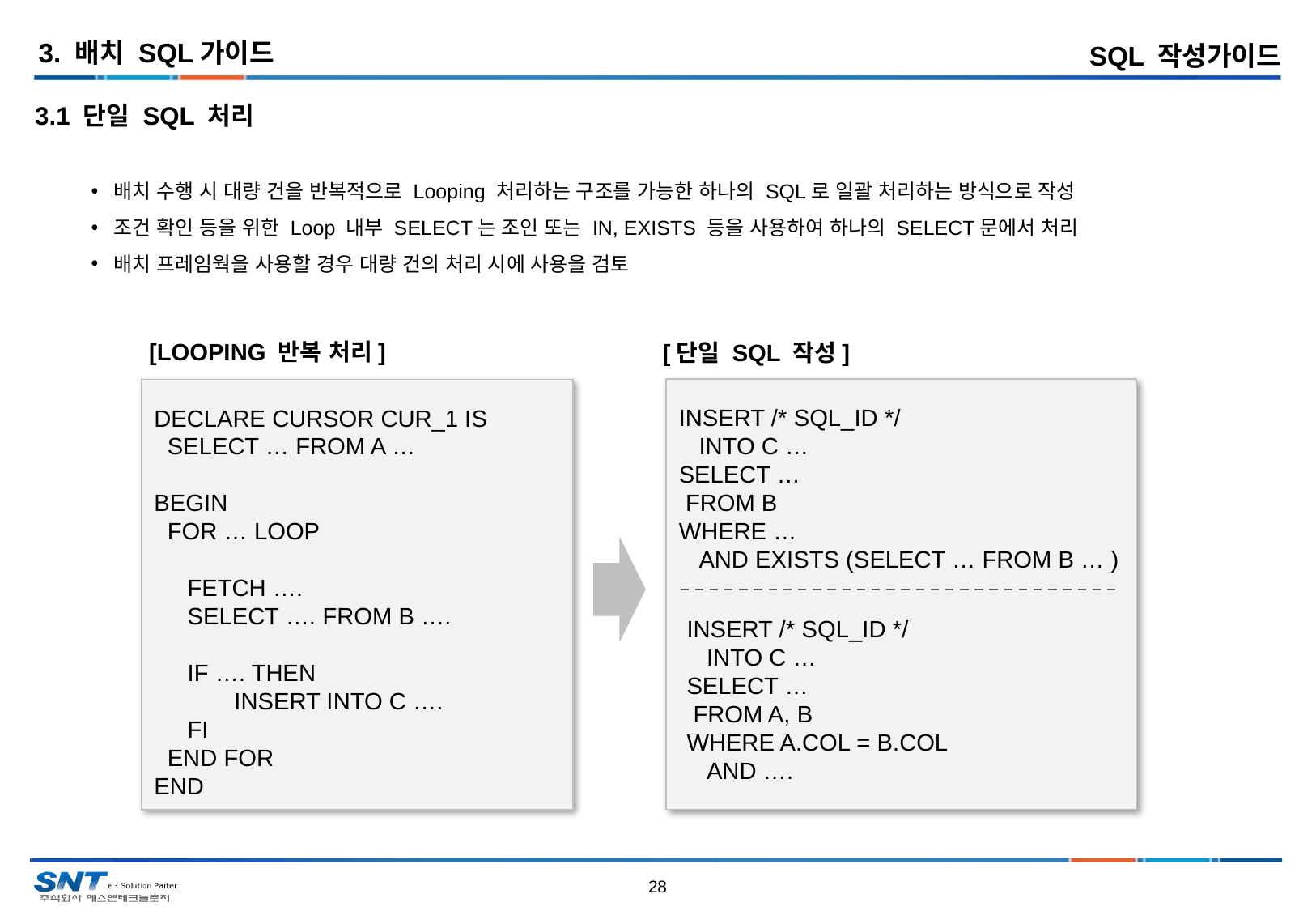

3. 배치 SQL가이드
SQL 작성가이드
3.1 단일 SQL 처리
배치 수행 시 대량 건을 반복적으로 Looping 처리하는 구조를 가능한 하나의 SQL로 일괄 처리하는 방식으로 작성
조건 확인 등을 위한 Loop 내부 SELECT는 조인 또는 IN, EXISTS 등을 사용하여 하나의 SELECT문에서 처리
배치 프레임웍을 사용할 경우 대량 건의 처리 시에 사용을 검토
[LOOPING 반복 처리]
[단일 SQL 작성]

INSERT /* SQL_ID */
   INTO C …
SELECT …
 FROM B
WHERE …
   AND EXISTS (SELECT … FROM B … )

DECLARE CURSOR CUR_1 IS
  SELECT … FROM A …

BEGIN
  FOR … LOOP

     FETCH ….
     SELECT …. FROM B ….

     IF …. THEN
            INSERT INTO C ….
     FI
  END FOR
END

INSERT /* SQL_ID */
   INTO C …
SELECT …
 FROM A, B
WHERE A.COL = B.COL
   AND ….